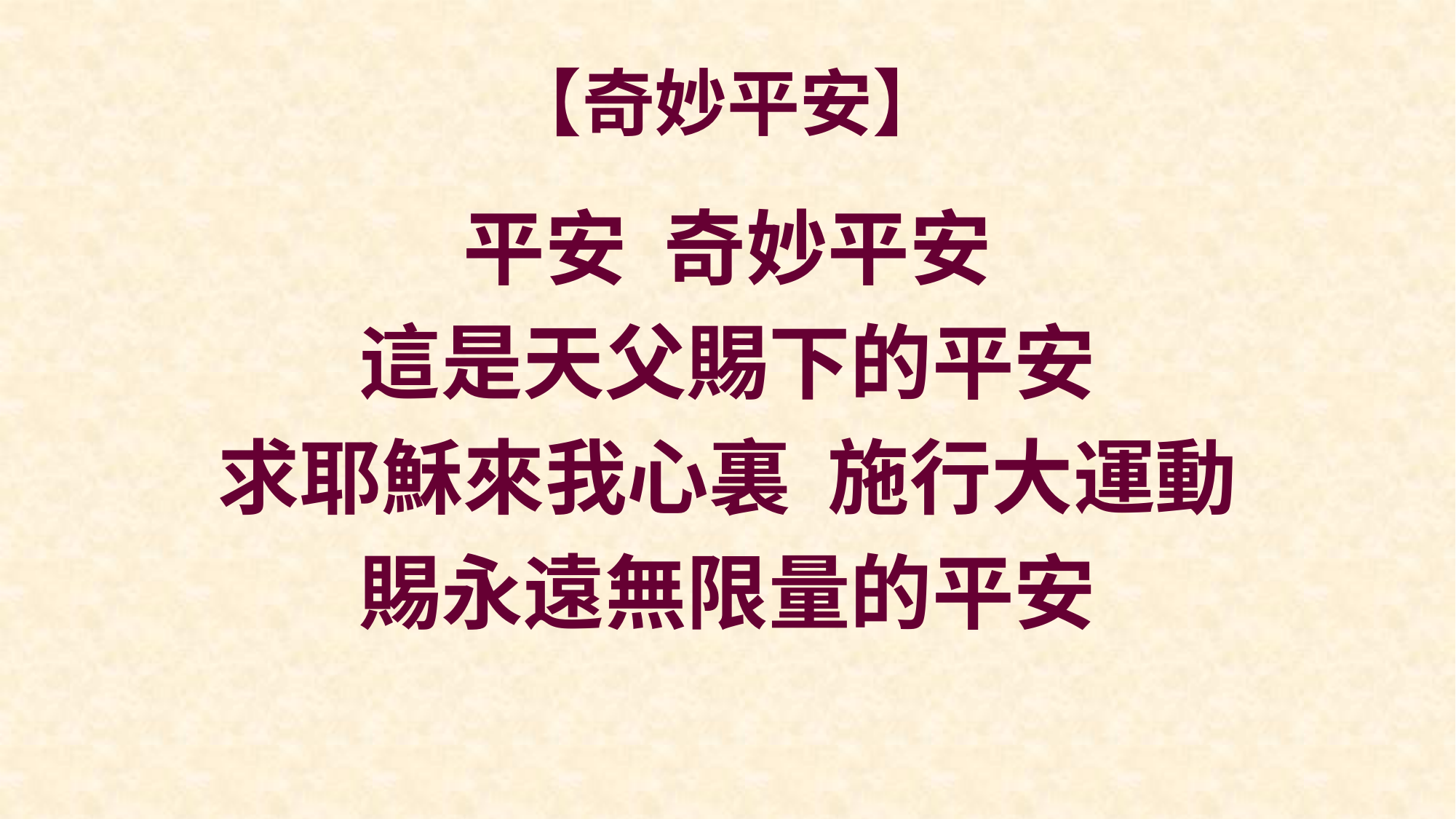

# 【奇妙平安】
平安  奇妙平安
這是天父賜下的平安
求耶穌來我心裏  施行大運動
賜永遠無限量的平安